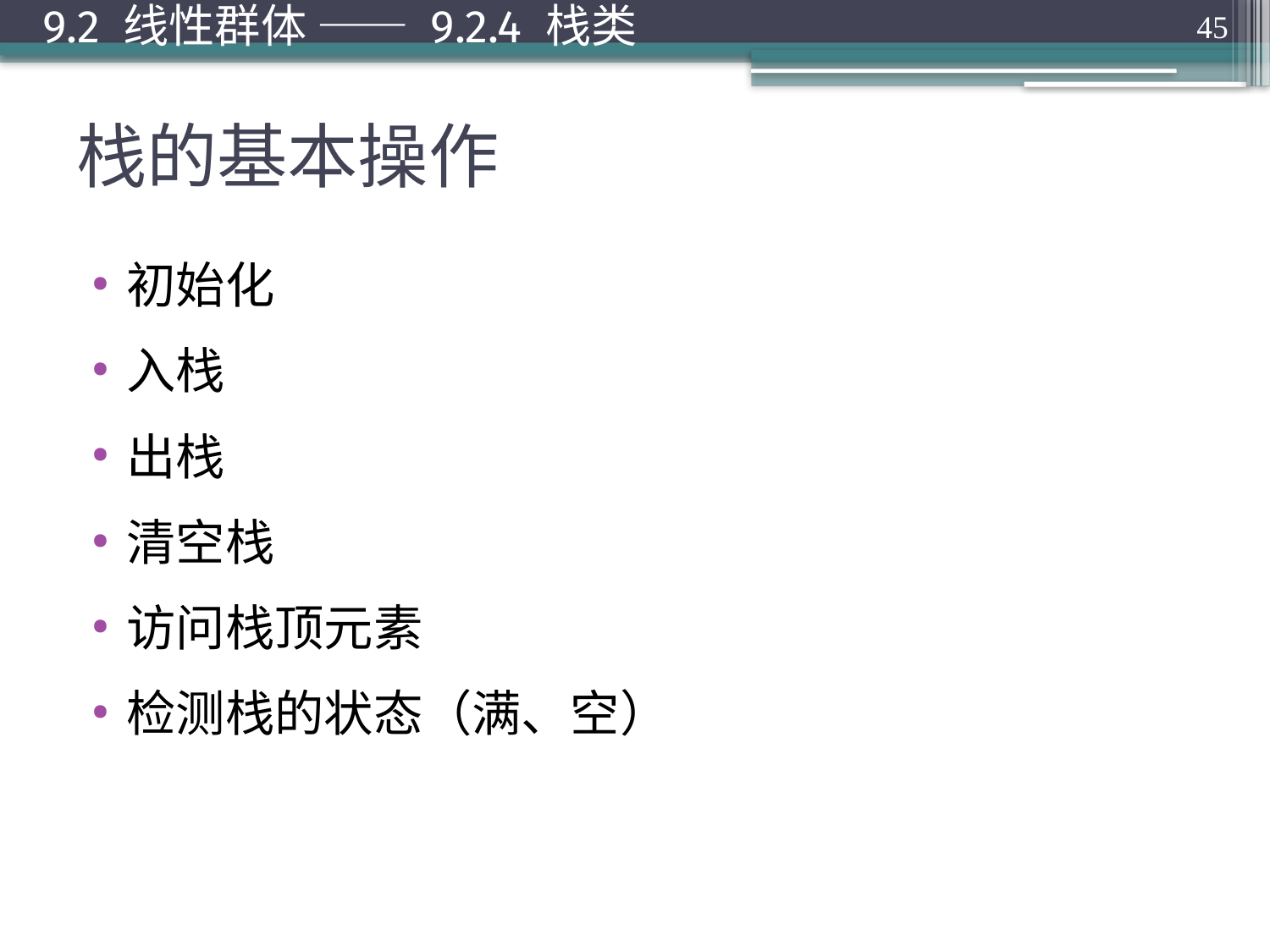

9.2 线性群体 —— 9.2.4 栈类
45
# 栈的基本操作
初始化
入栈
出栈
清空栈
访问栈顶元素
检测栈的状态（满、空）